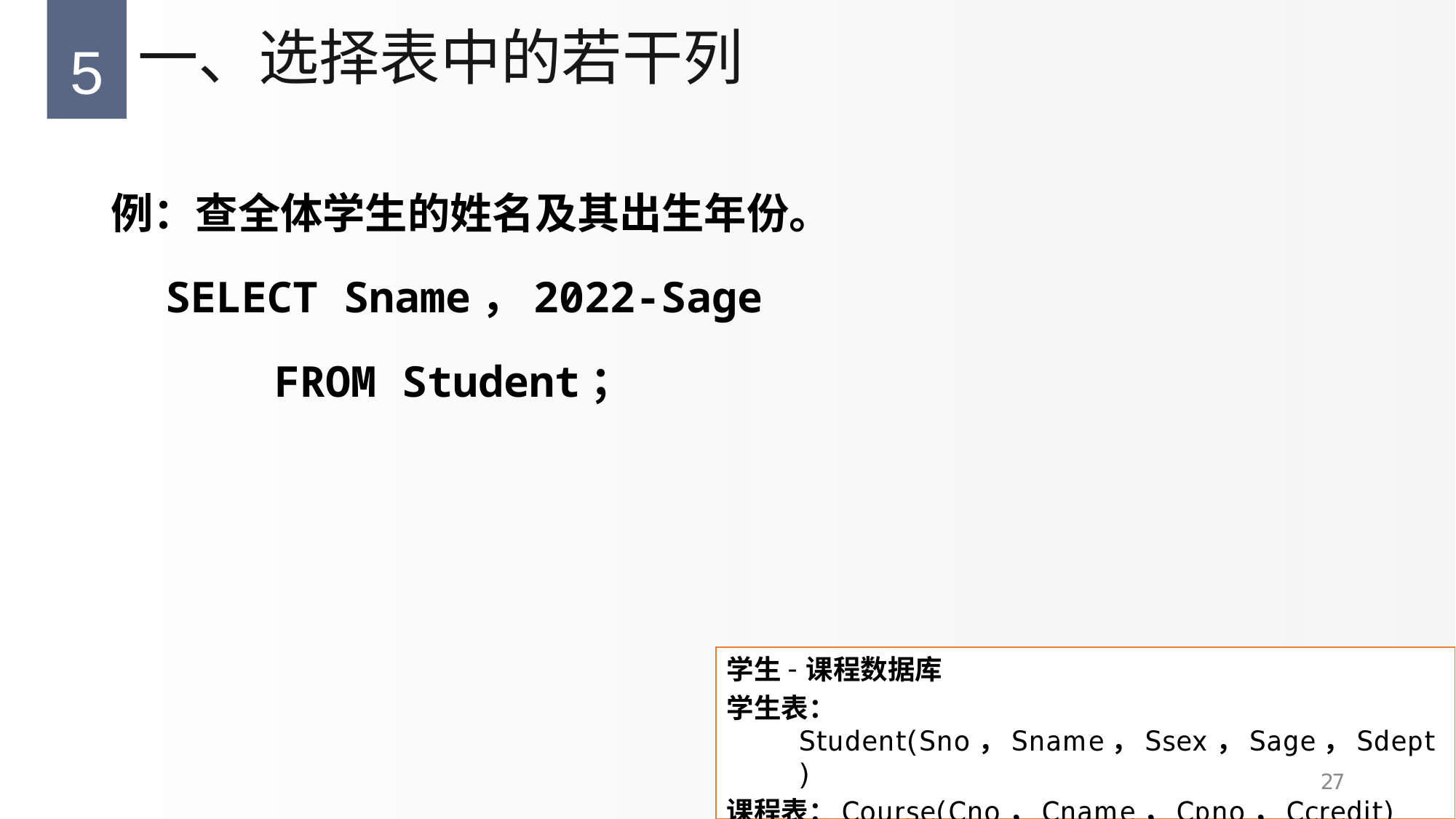

# 一、选择表中的若干列
例：查全体学生的姓名及其出生年份。
SELECT Sname，2022-Sage
	FROM Student；

27